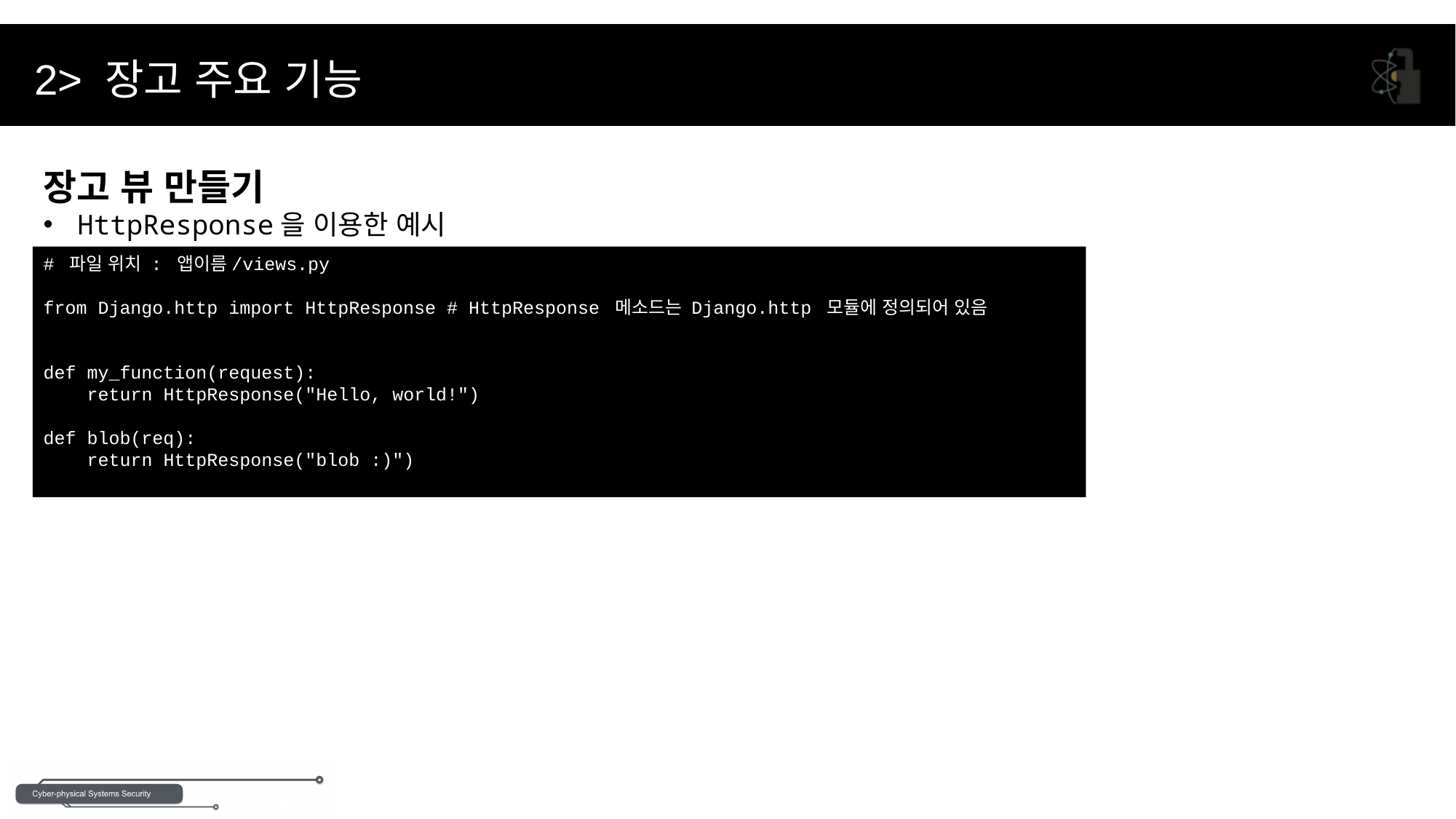

2> 장고 주요 기능
장고 뷰 만들기
HttpResponse을 이용한 예시
# 파일 위치 : 앱이름/views.py

from Django.http import HttpResponse # HttpResponse 메소드는 Django.http 모듈에 정의되어 있음

def my_function(request):
    return HttpResponse("Hello, world!")

def blob(req):
    return HttpResponse("blob :)")